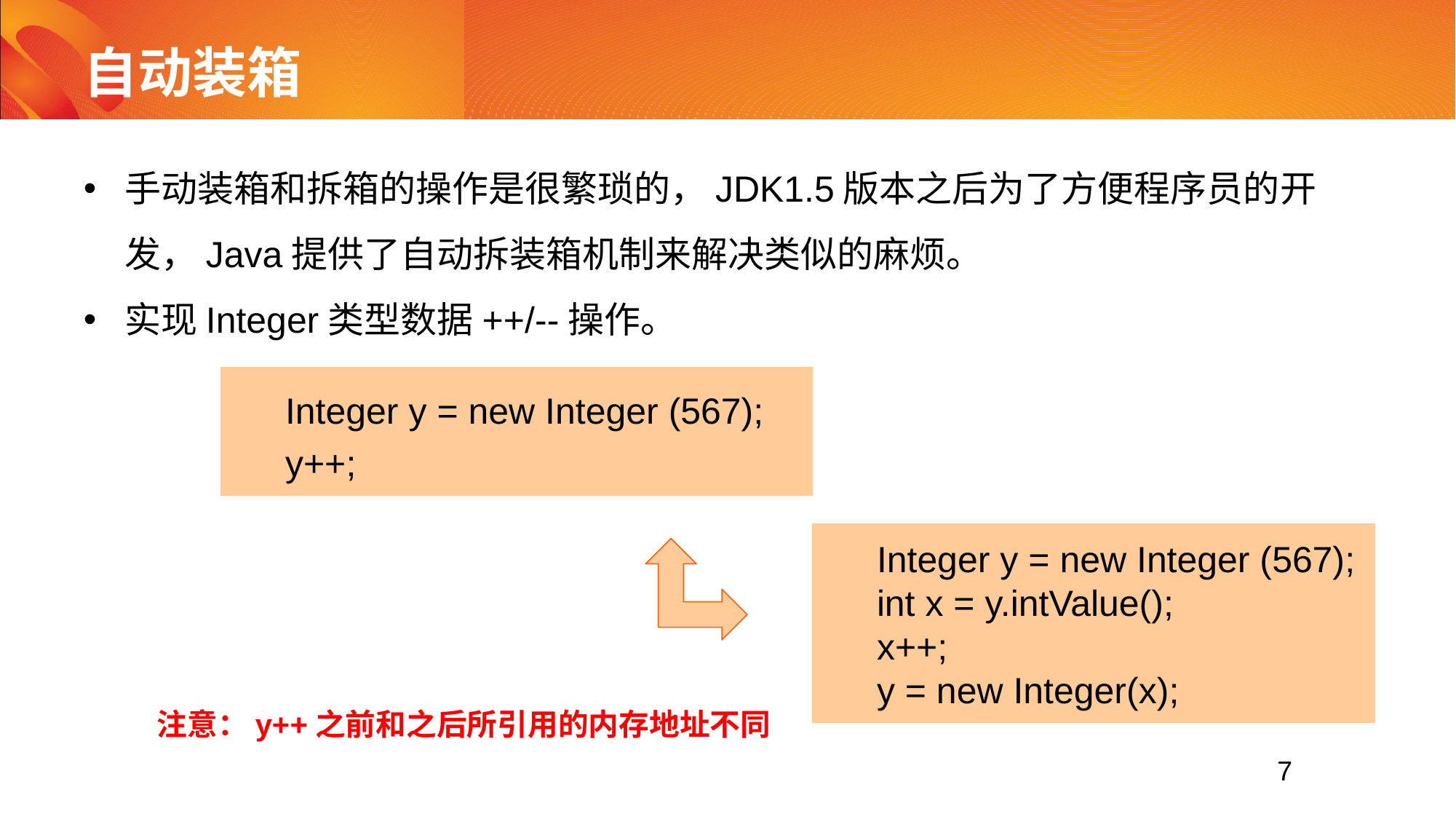

# 自动装箱
手动装箱和拆箱的操作是很繁琐的，JDK1.5版本之后为了方便程序员的开发，Java提供了自动拆装箱机制来解决类似的麻烦。
实现Integer类型数据++/--操作。
Integer y = new Integer (567);
y++;

Integer y = new Integer (567);
int x = y.intValue();
x++;
y = new Integer(x);

注意：y++之前和之后所引用的内存地址不同